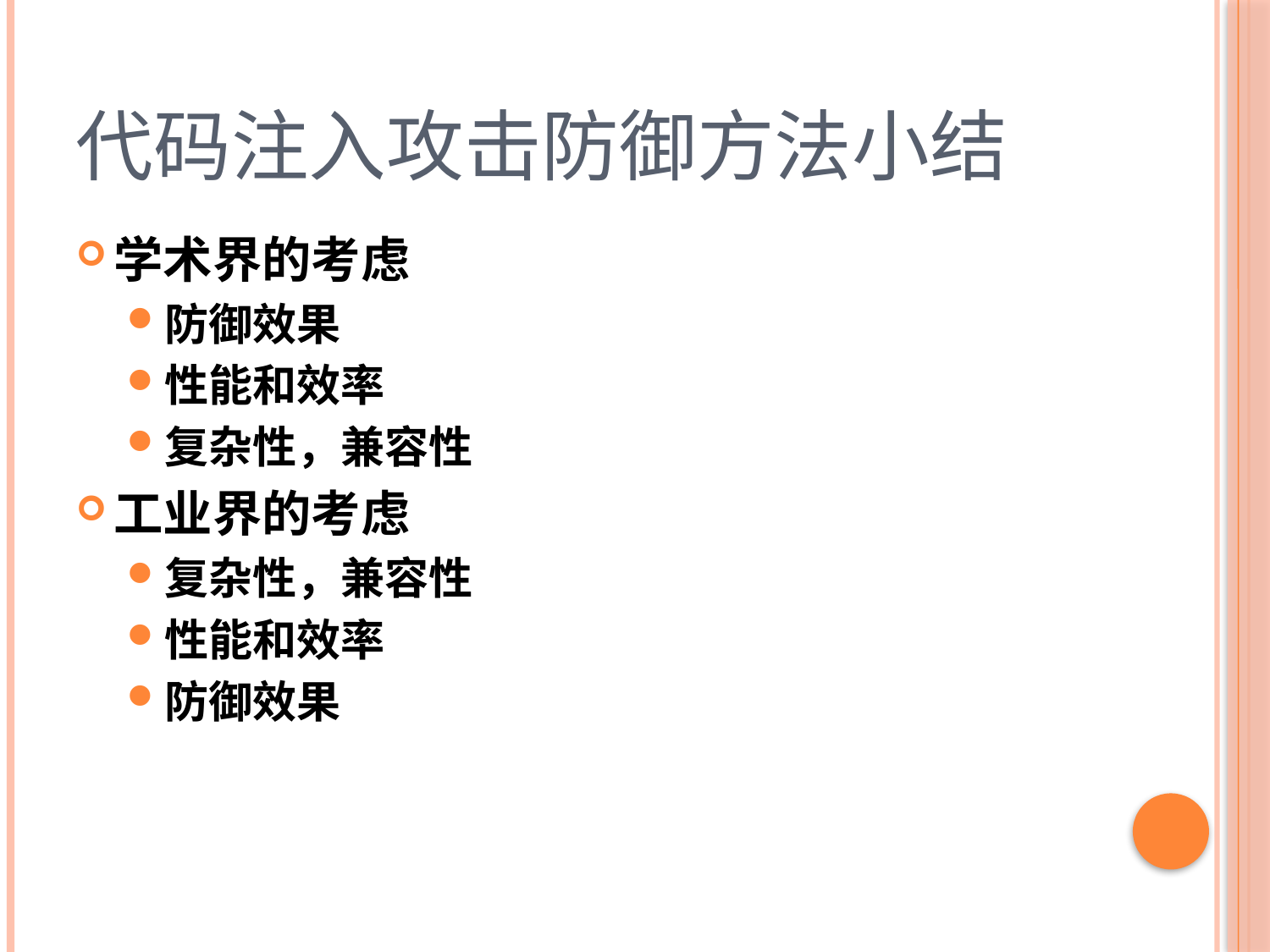

# 代码注入攻击防御方法小结
学术界的考虑
防御效果
性能和效率
复杂性，兼容性
工业界的考虑
复杂性，兼容性
性能和效率
防御效果